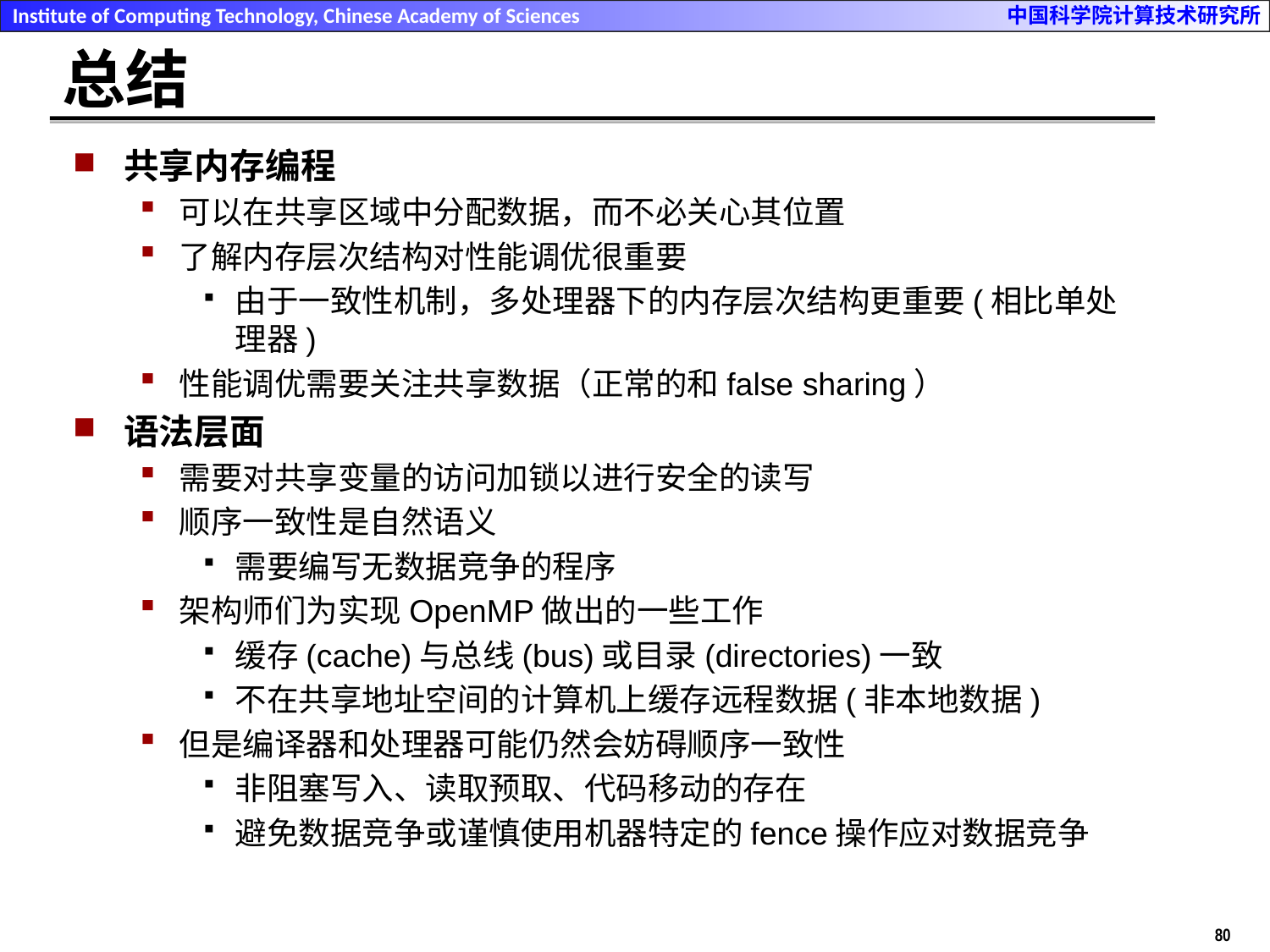

# 总结
共享内存编程
可以在共享区域中分配数据，而不必关心其位置
了解内存层次结构对性能调优很重要
由于一致性机制，多处理器下的内存层次结构更重要(相比单处理器)
性能调优需要关注共享数据（正常的和false sharing）
语法层面
需要对共享变量的访问加锁以进行安全的读写
顺序一致性是自然语义
需要编写无数据竞争的程序
架构师们为实现OpenMP做出的一些工作
缓存(cache)与总线(bus)或目录(directories)一致
不在共享地址空间的计算机上缓存远程数据(非本地数据)
但是编译器和处理器可能仍然会妨碍顺序一致性
非阻塞写入、读取预取、代码移动的存在
避免数据竞争或谨慎使用机器特定的fence操作应对数据竞争